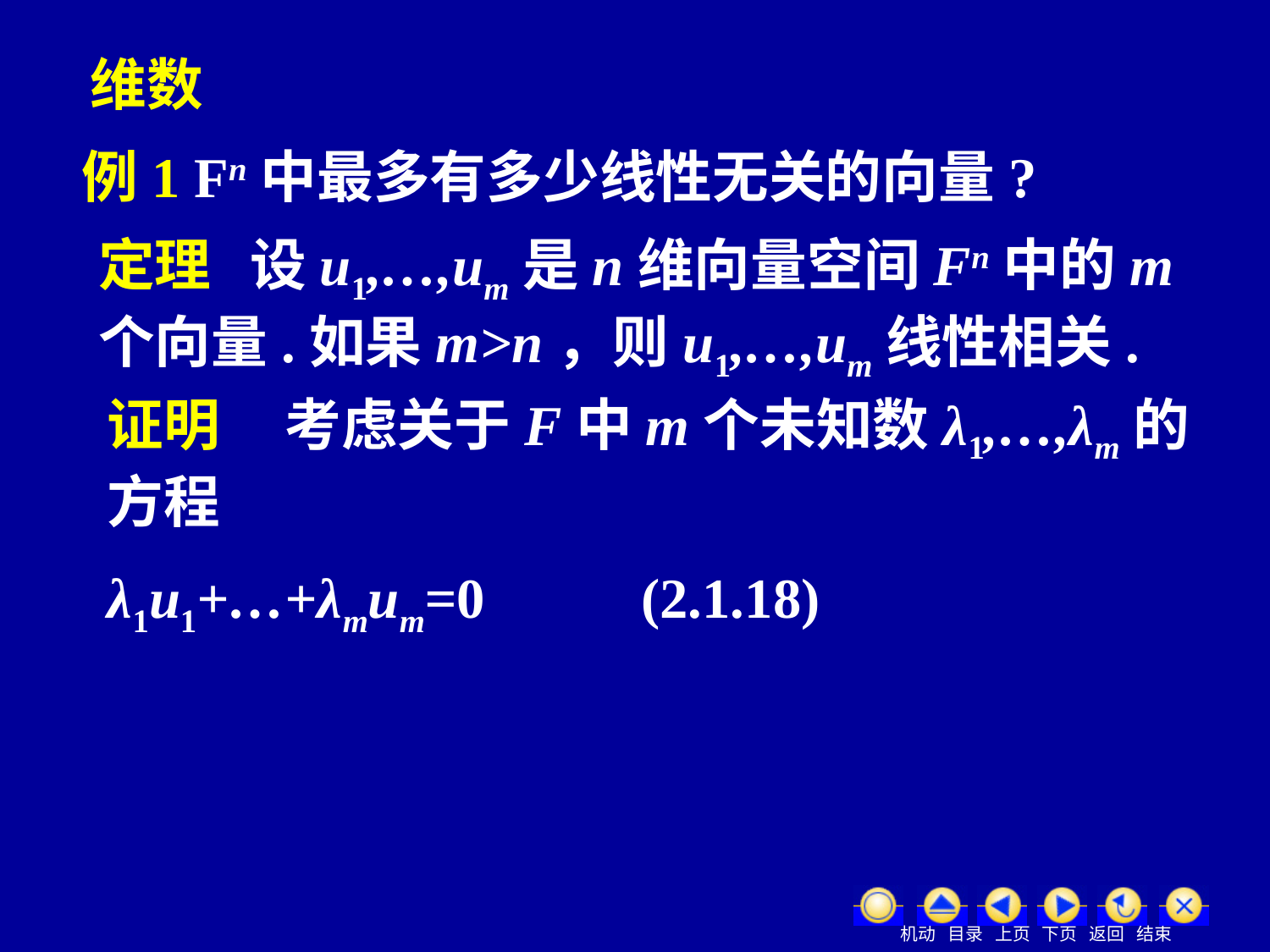

维数
例1 Fn中最多有多少线性无关的向量?
定理   设u1,…,um是n维向量空间Fn中的m个向量.如果m>n，则u1,…,um线性相关.
证明     考虑关于F中m个未知数λ1,…,λm的方程
λ1u1+…+λmum=0           (2.1.18)